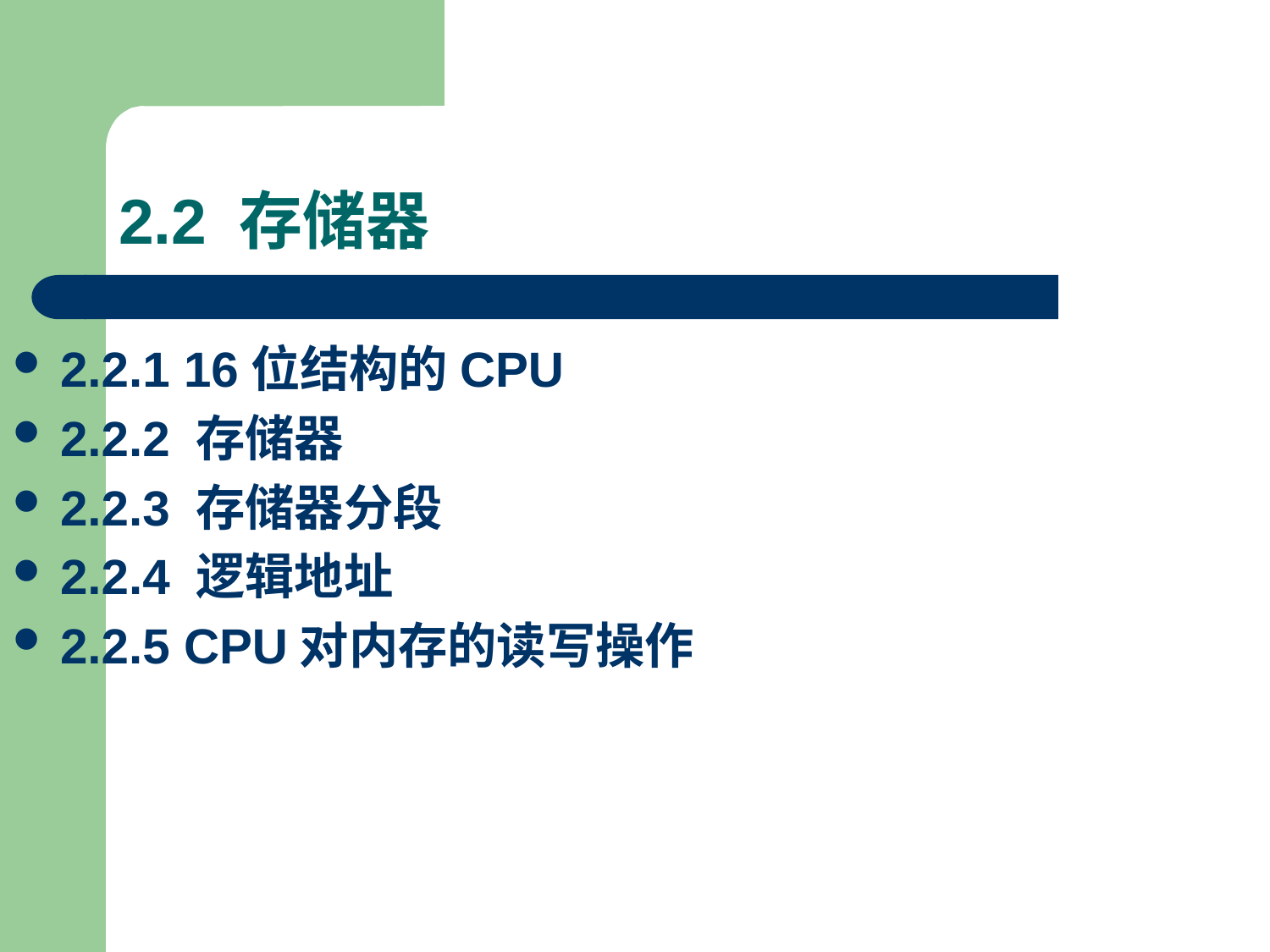

# 2.2 存储器

2.2.1 16位结构的CPU
2.2.2 存储器
2.2.3 存储器分段
2.2.4 逻辑地址
2.2.5 CPU对内存的读写操作